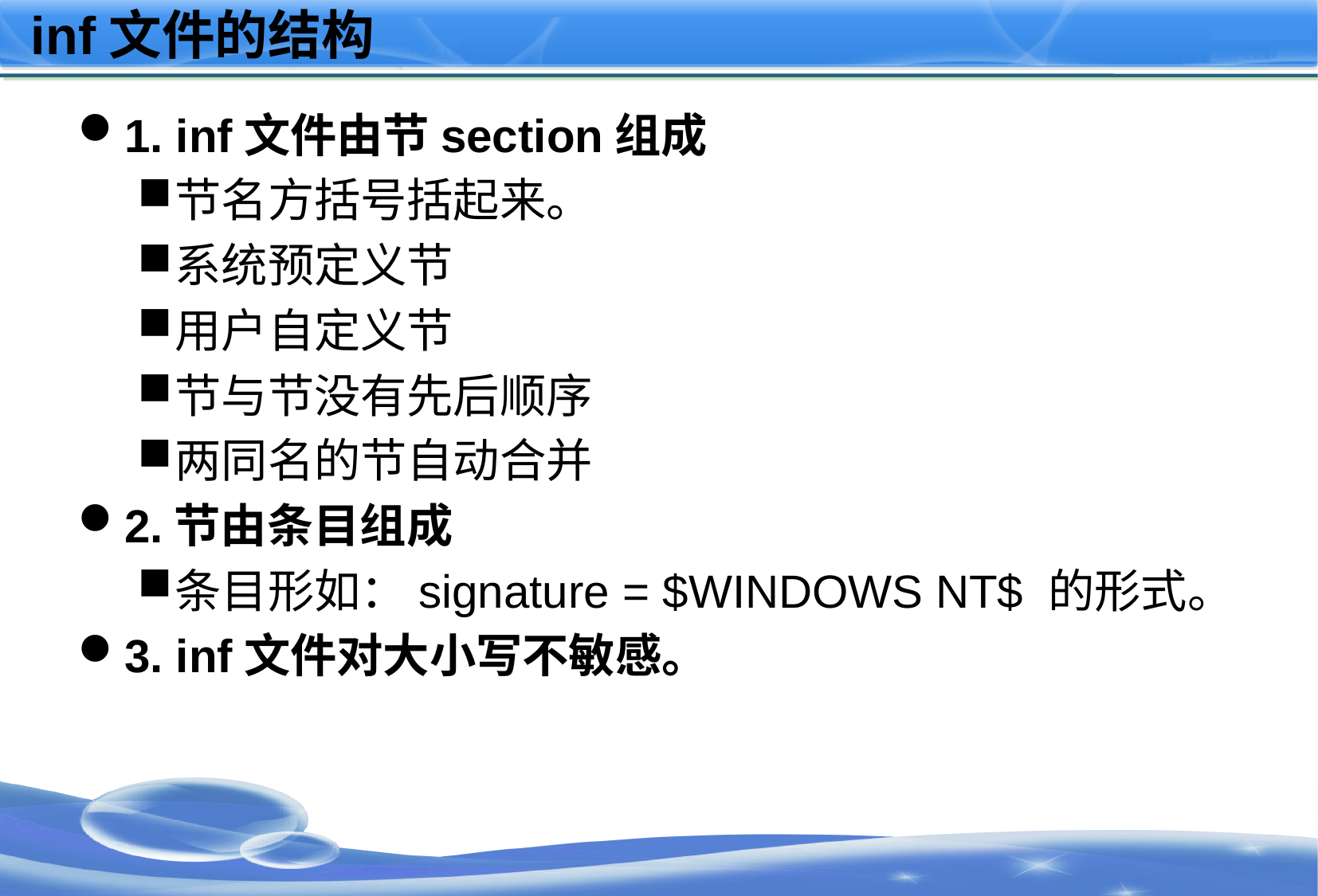

# inf文件的结构
1. inf文件由节section组成
节名方括号括起来。
系统预定义节
用户自定义节
节与节没有先后顺序
两同名的节自动合并
2.节由条目组成
条目形如：signature = $WINDOWS NT$ 的形式。
3. inf文件对大小写不敏感。